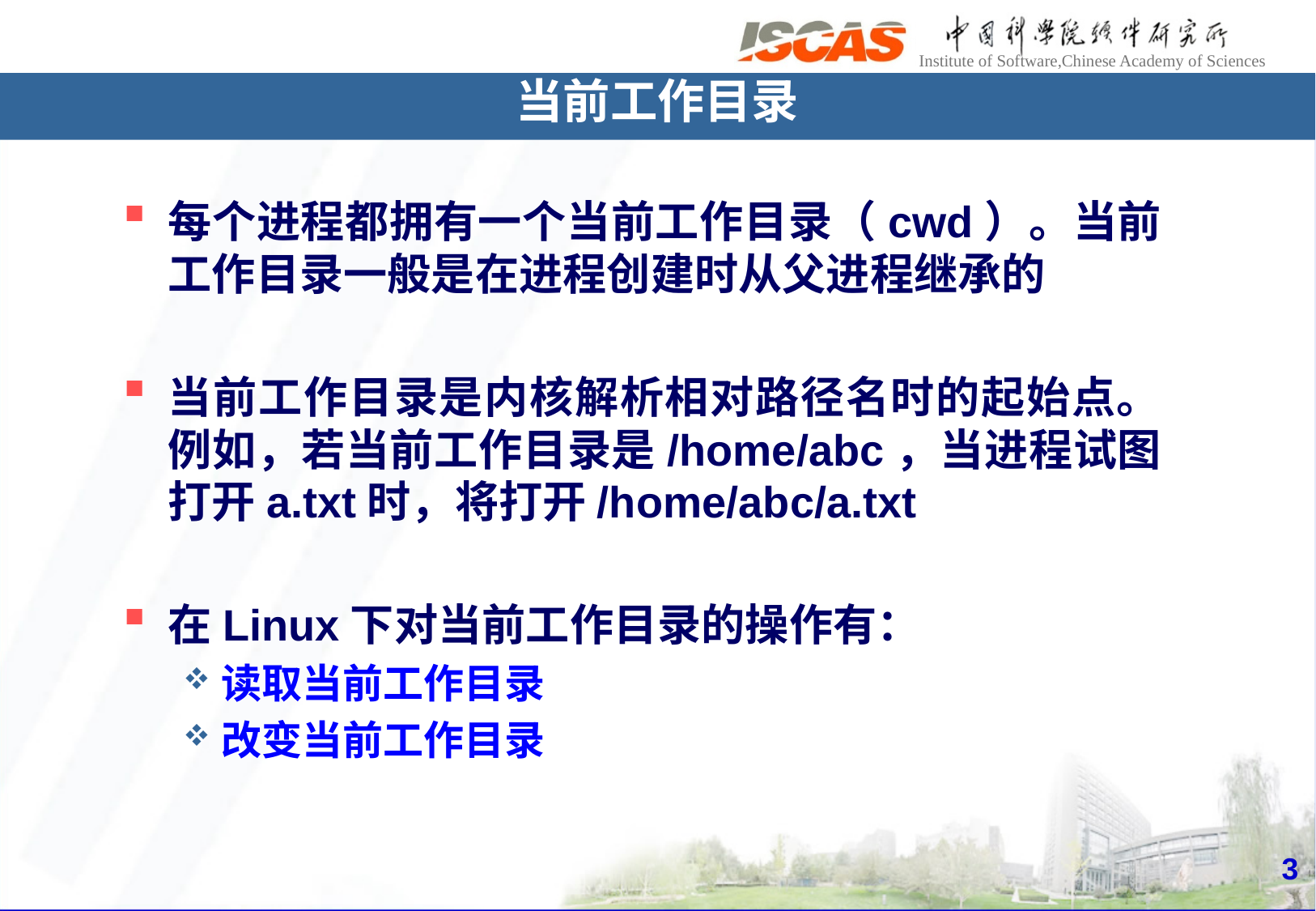

当前工作目录
每个进程都拥有一个当前工作目录（cwd）。当前工作目录一般是在进程创建时从父进程继承的

当前工作目录是内核解析相对路径名时的起始点。例如，若当前工作目录是/home/abc，当进程试图打开a.txt时，将打开/home/abc/a.txt

在Linux下对当前工作目录的操作有：
读取当前工作目录
改变当前工作目录

3